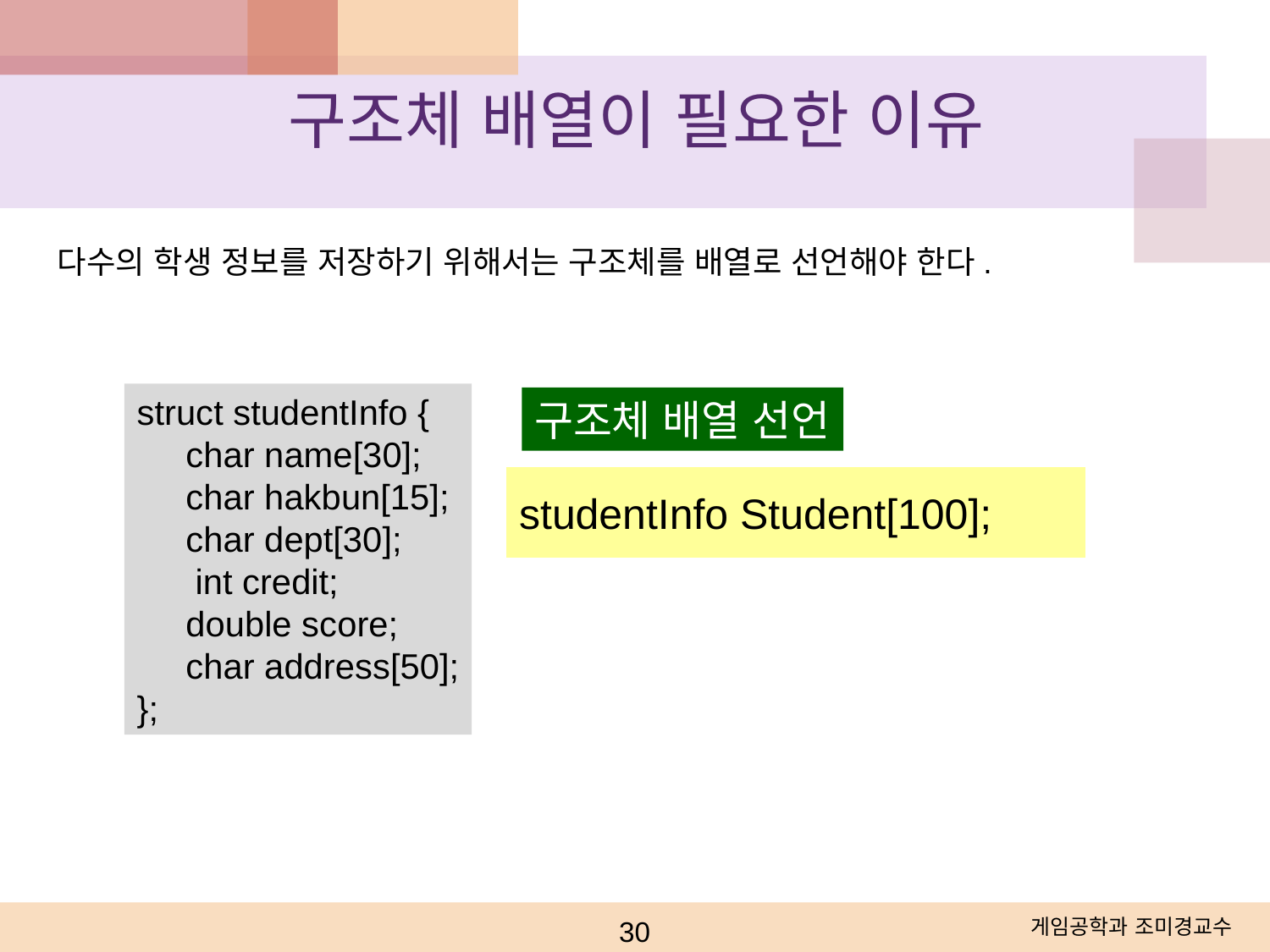

구조체 배열이 필요한 이유
다수의 학생 정보를 저장하기 위해서는 구조체를 배열로 선언해야 한다.

struct studentInfo {
     char name[30];
     char hakbun[15];
     char dept[30];
      int credit;
     double score;
     char address[50];
};
구조체 배열 선언
studentInfo Student[100];
30
게임공학과 조미경교수